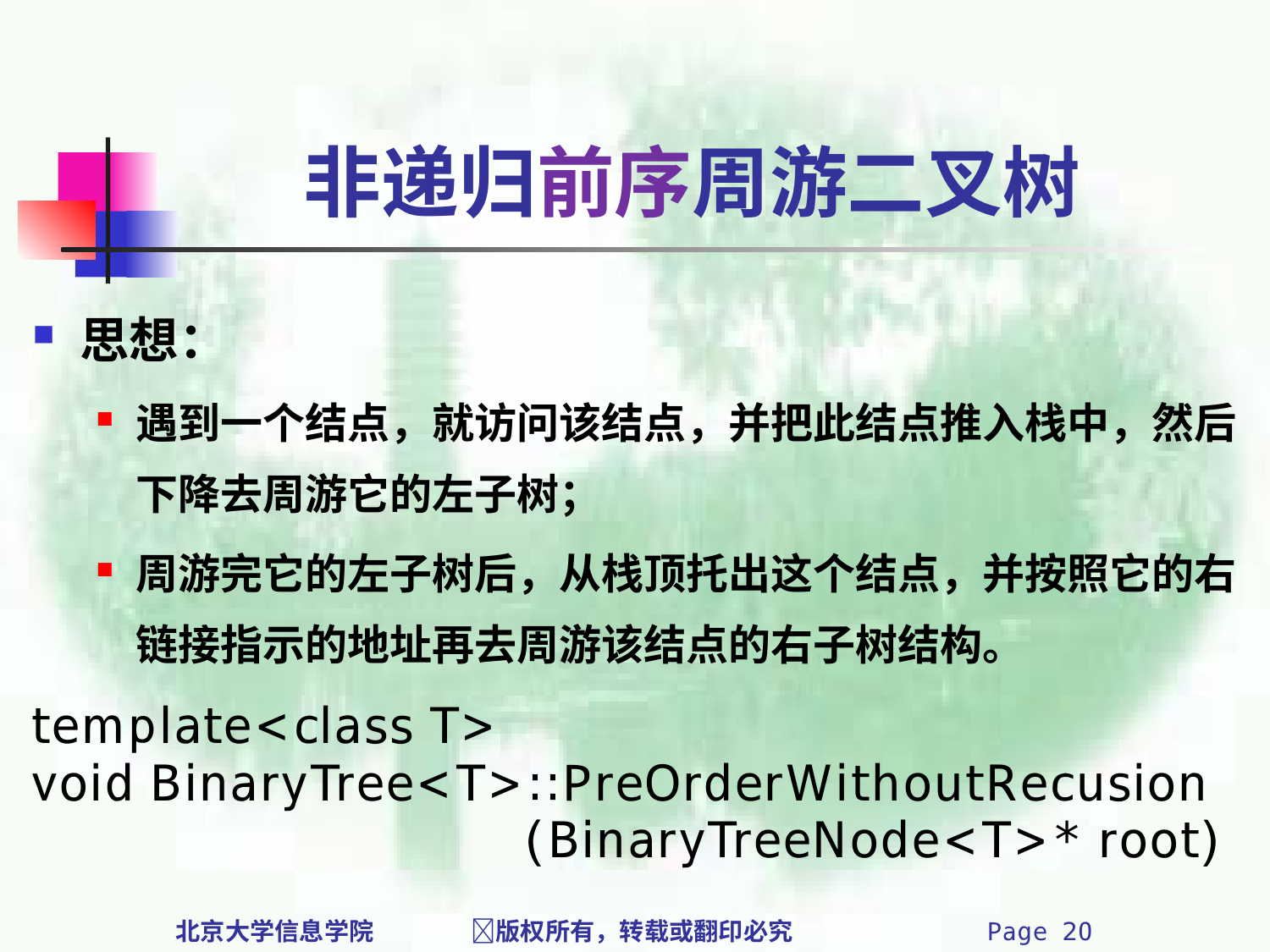

# 非递归前序周游二叉树
思想：
遇到一个结点，就访问该结点，并把此结点推入栈中，然后下降去周游它的左子树；
周游完它的左子树后，从栈顶托出这个结点，并按照它的右链接指示的地址再去周游该结点的右子树结构。

template<class T>
void BinaryTree<T>::PreOrderWithoutRecusion
	                               (BinaryTreeNode<T>* root)
北京大学信息学院                 ©版权所有，转载或翻印必究                                 Page  20